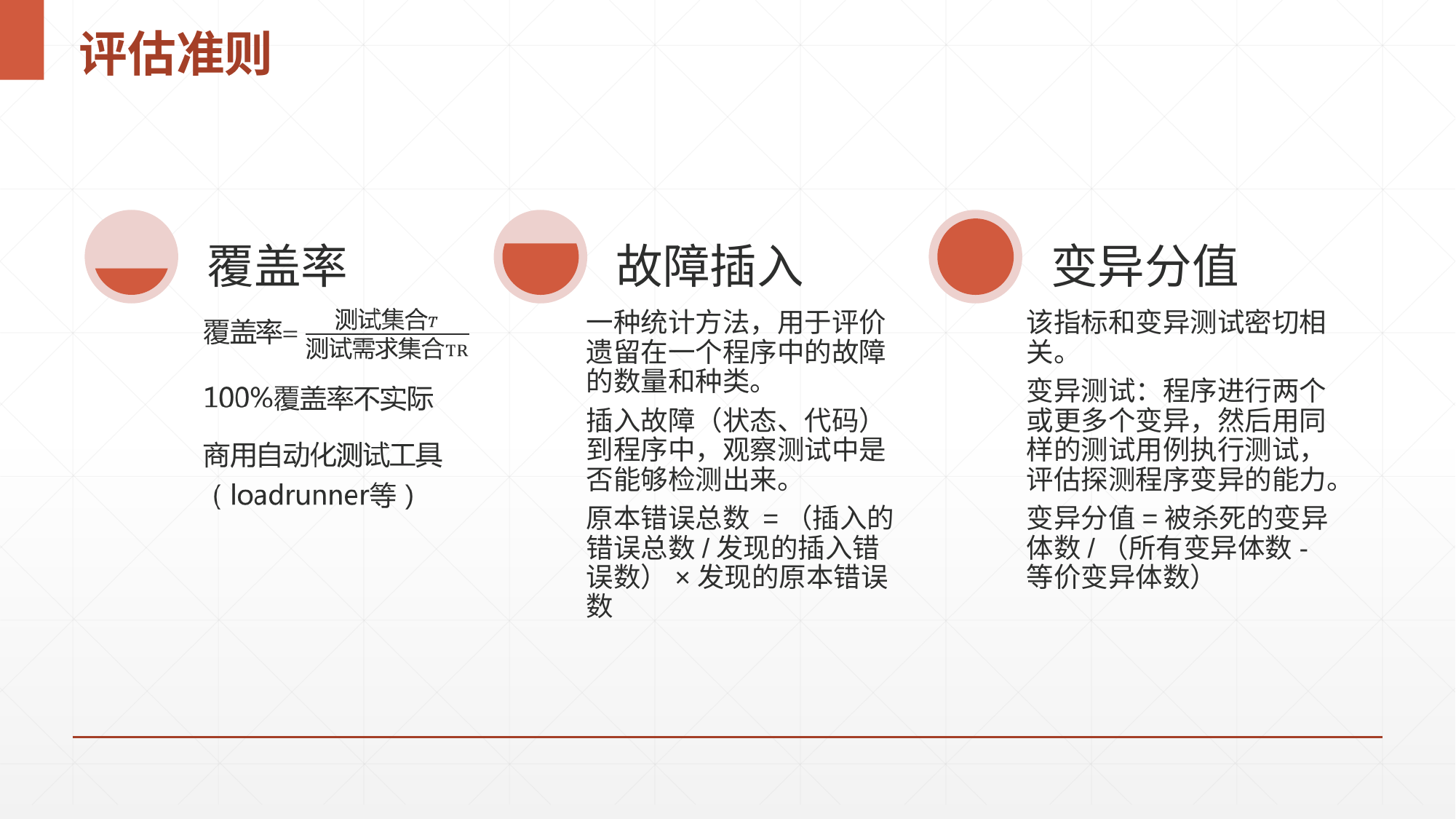

# 评估准则

覆盖率
一种统计方法，用于评价遗留在一个程序中的故障的数量和种类。
插入故障（状态、代码）到程序中，观察测试中是否能够检测出来。
原本错误总数 =（插入的错误总数/发现的插入错误数）×发现的原本错误数
故障插入
该指标和变异测试密切相关。
变异测试：程序进行两个或更多个变异，然后用同样的测试用例执行测试，评估探测程序变异的能力。
变异分值=被杀死的变异体数/（所有变异体数-等价变异体数）
变异分值